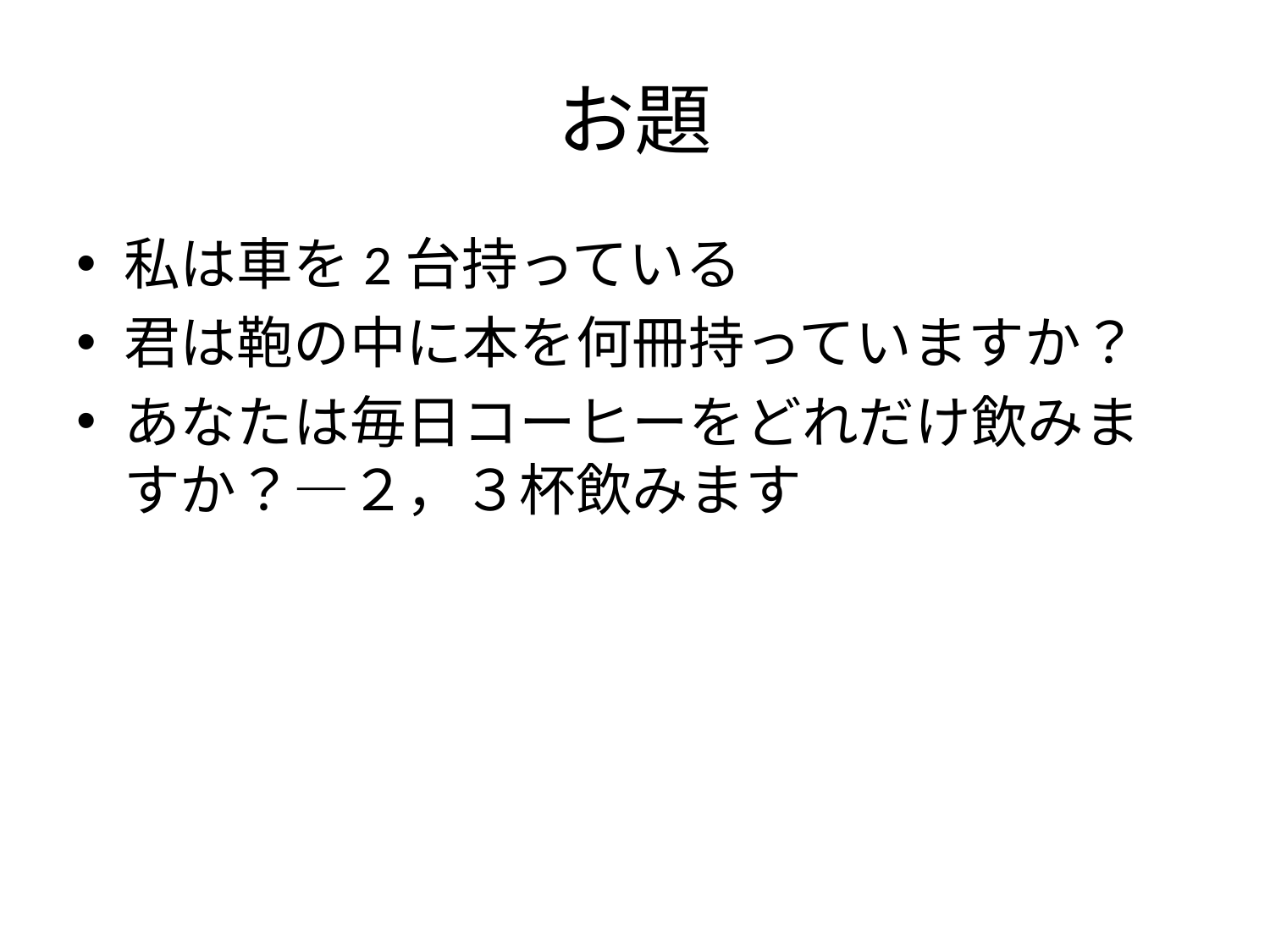

# お題
私は車を2台持っている
君は鞄の中に本を何冊持っていますか？
あなたは毎日コーヒーをどれだけ飲みますか？―２，３杯飲みます